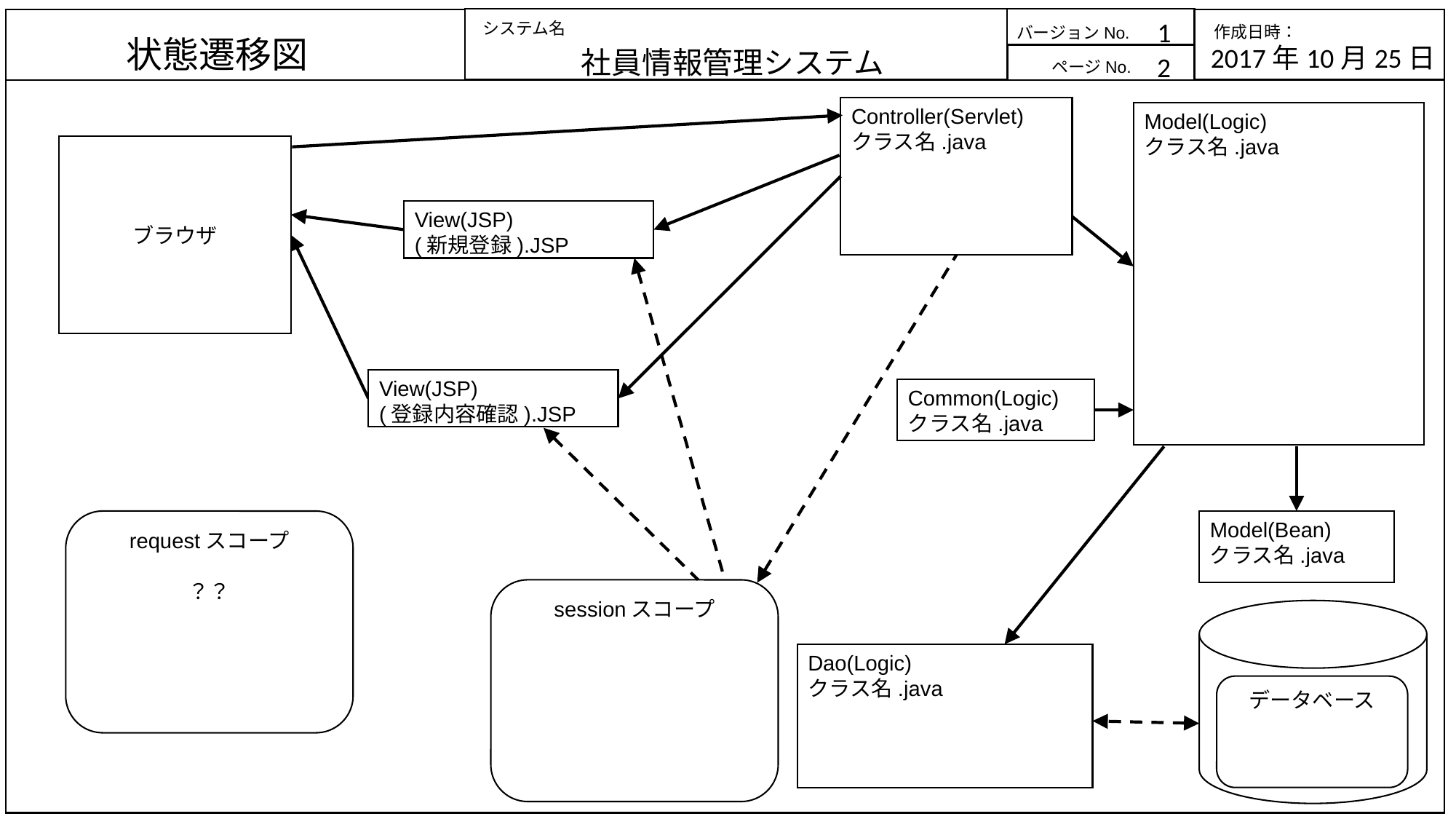

1
システム名
作成日時：
バージョンNo.
状態遷移図
2017年10月25日
社員情報管理システム
2
ページNo.
Controller(Servlet)
クラス名.java
Model(Logic)
クラス名.java
ブラウザ
View(JSP)
(新規登録).JSP
View(JSP)
(登録内容確認).JSP
Common(Logic)
クラス名.java

requestスコープ

？？
Model(Bean)
クラス名.java
sessionスコープ

Dao(Logic)
クラス名.java

データベース